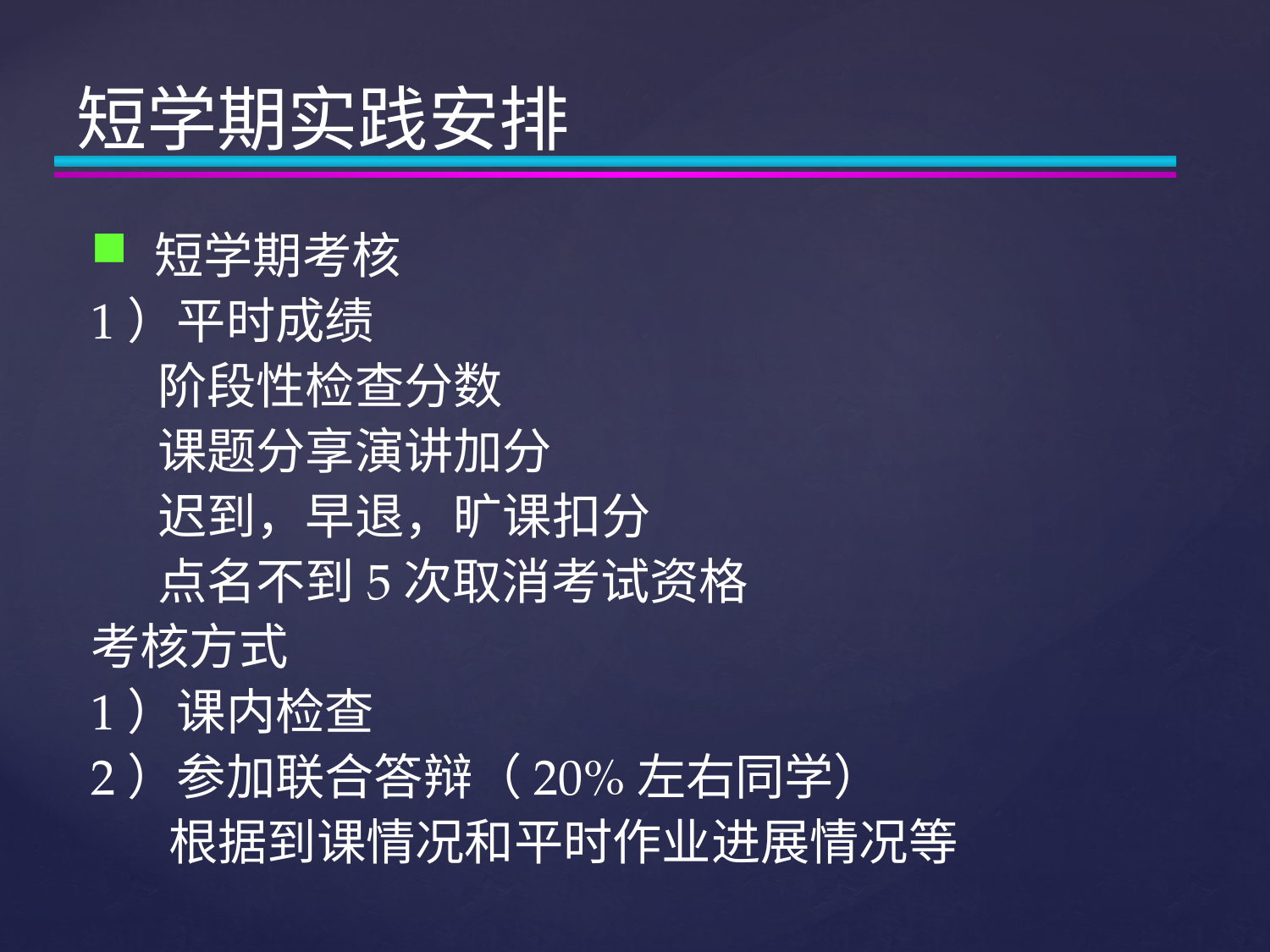

# 短学期实践安排

短学期考核
1）平时成绩
     阶段性检查分数
     课题分享演讲加分
     迟到，早退，旷课扣分
     点名不到5次取消考试资格
考核方式
1）课内检查
2）参加联合答辩（20%左右同学）
      根据到课情况和平时作业进展情况等